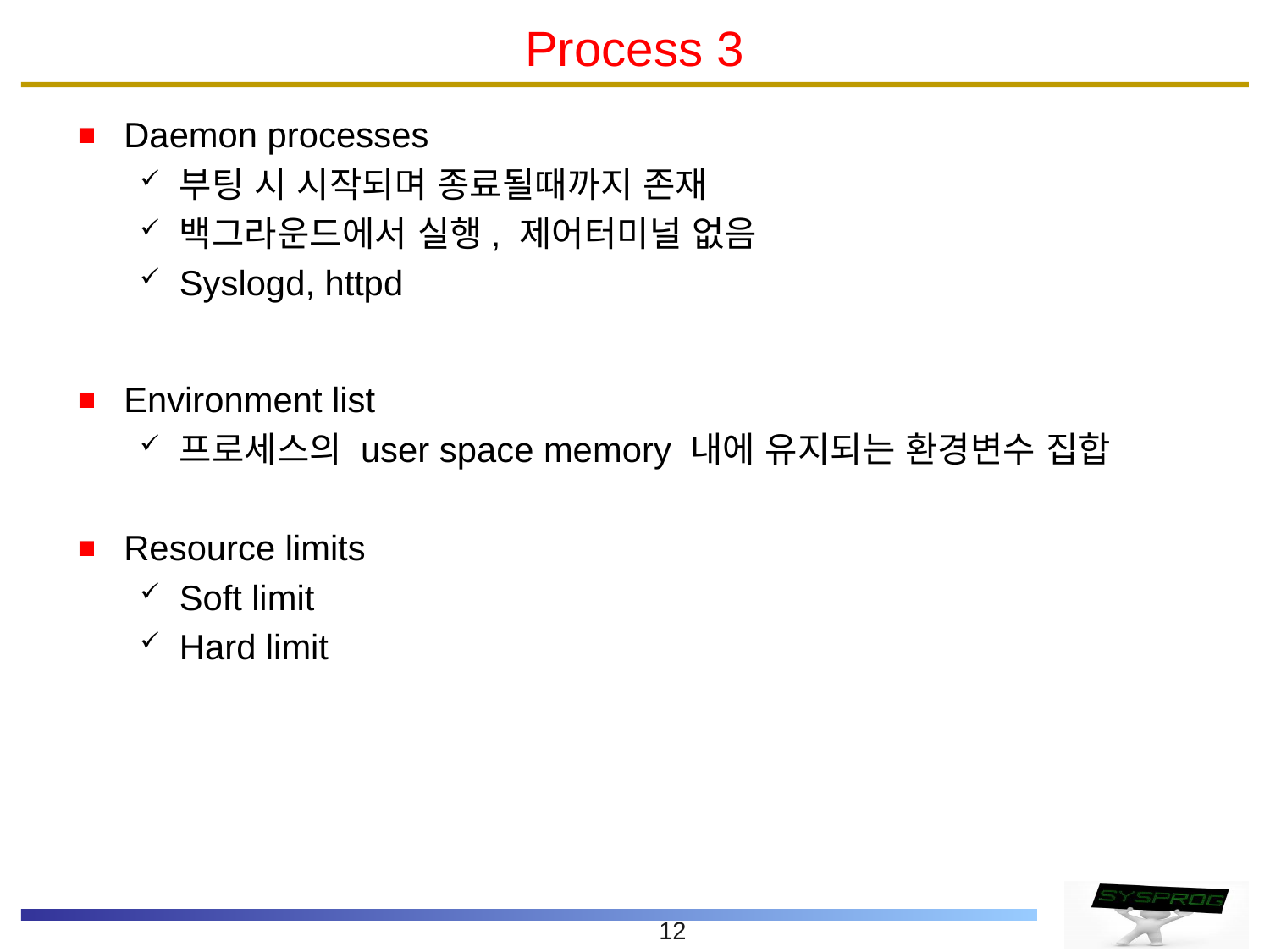

# Process 3
Daemon processes
부팅 시 시작되며 종료될때까지 존재
백그라운드에서 실행, 제어터미널 없음
Syslogd, httpd

Environment list
프로세스의 user space memory 내에 유지되는 환경변수 집합

Resource limits
Soft limit
Hard limit
12